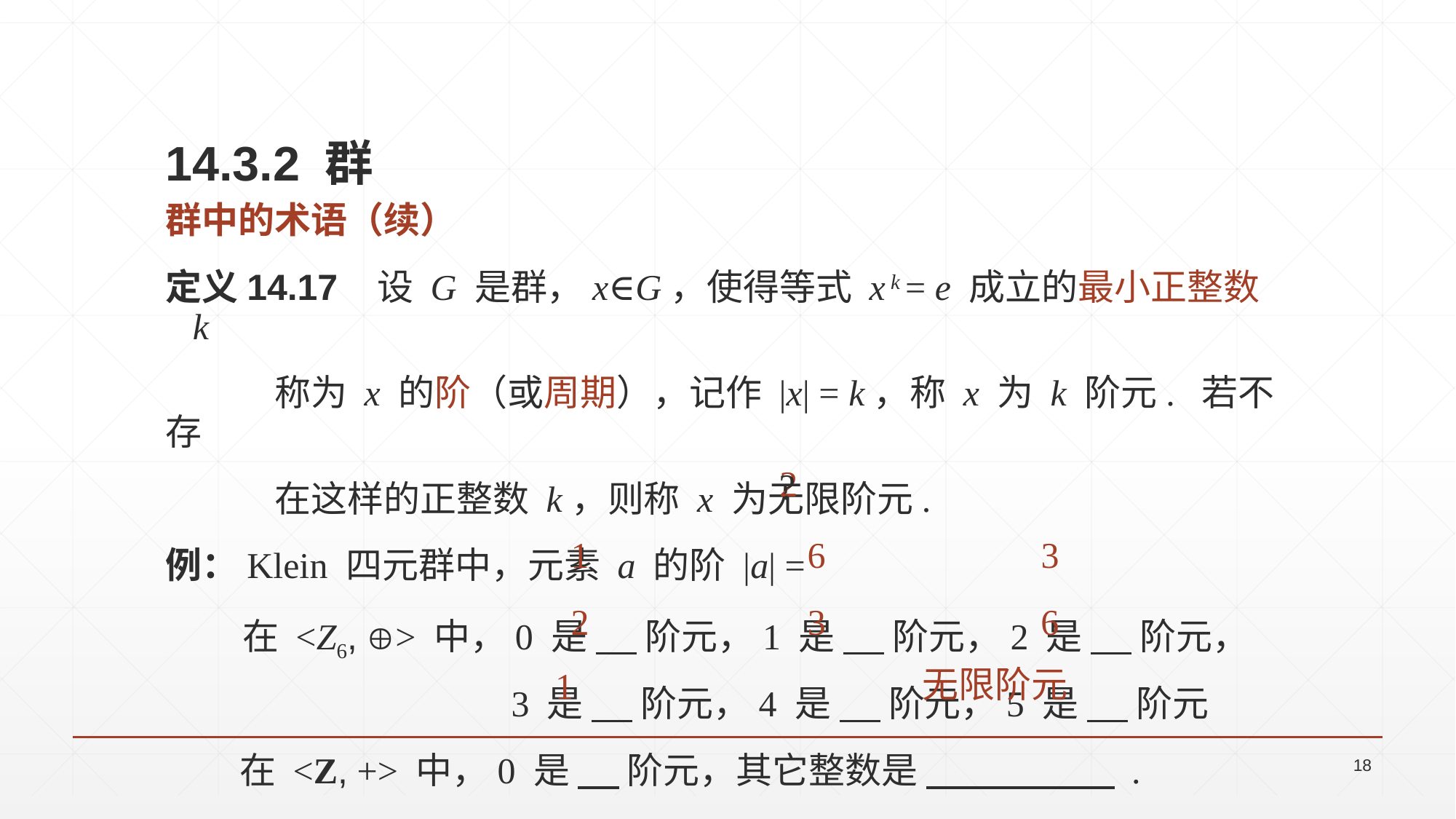

14.3.2 群
群中的术语（续）
定义14.17   设 G 是群，x∈G，使得等式 x k = e 成立的最小正整数 k
	称为 x 的阶（或周期），记作 |x| = k，称 x 为 k 阶元.  若不存
	在这样的正整数 k，则称 x 为无限阶元.
例：Klein 四元群中，元素 a 的阶 |a| =
	     在 <Z6, ⊕> 中，0 是       阶元，1 是       阶元，2 是       阶元，
			           3 是       阶元，4 是       阶元，5 是       阶元
        在 <Z, +> 中，0 是       阶元，其它整数是                         .
2
?
3
1
6
6
3
2
无限阶元
1
18